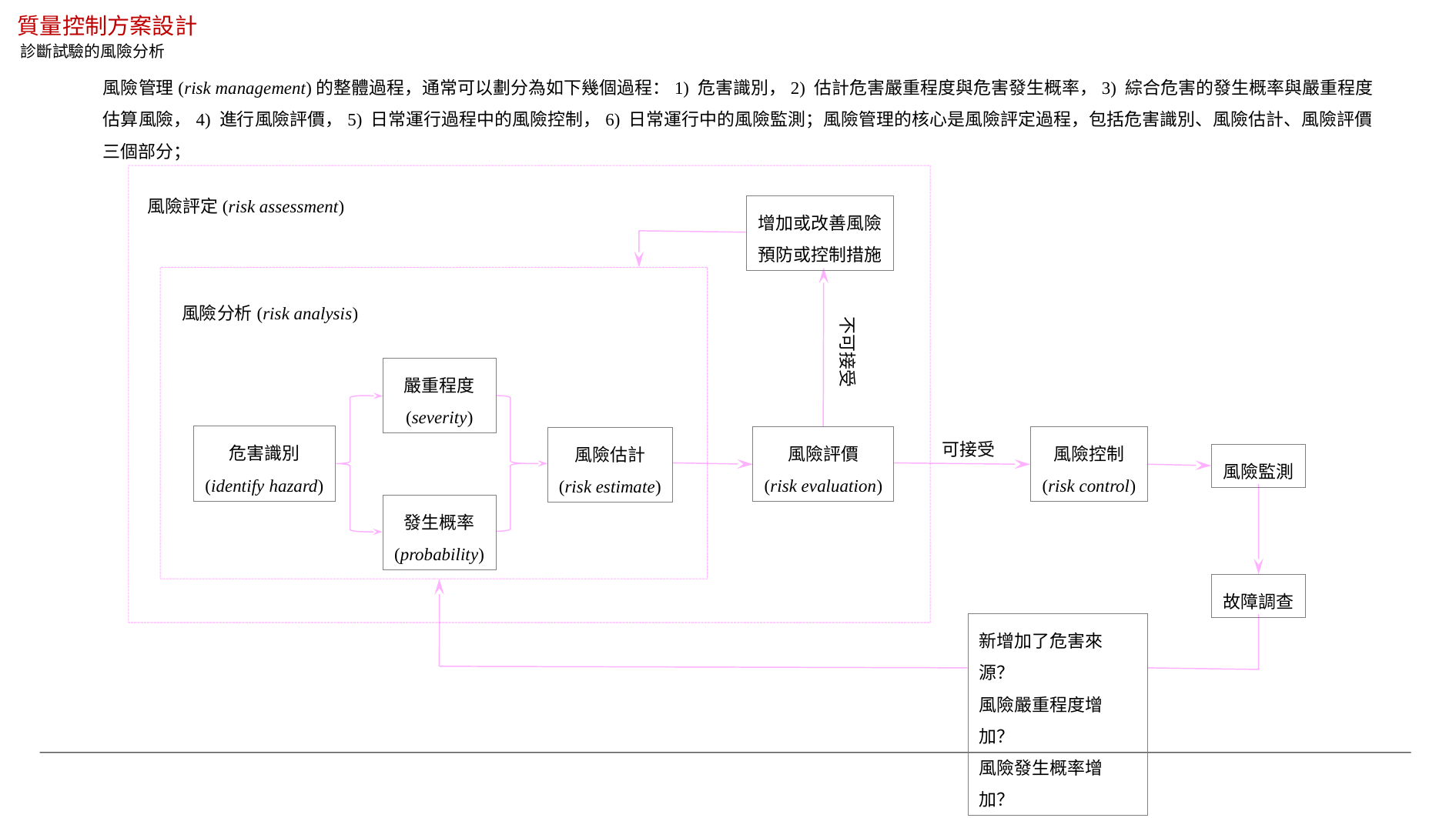

質量控制方案設計
診斷試驗的風險分析
風險管理(risk management)的整體過程，通常可以劃分為如下幾個過程：1) 危害識別，2) 估計危害嚴重程度與危害發生概率，3) 綜合危害的發生概率與嚴重程度估算風險，4) 進行風險評價，5) 日常運行過程中的風險控制，6) 日常運行中的風險監測；風險管理的核心是風險評定過程，包括危害識別、風險估計、風險評價三個部分；

風險評定(risk assessment)
增加或改善風險
預防或控制措施

風險分析(risk analysis)
不可接受
嚴重程度
(severity)

可接受
危害識別
(identify hazard)
風險評價
(risk evaluation)
風險控制
(risk control)
風險估計
(risk estimate)
風險監測
發生概率
(probability)
故障調查
新增加了危害來源？
風險嚴重程度增加？
風險發生概率增加？